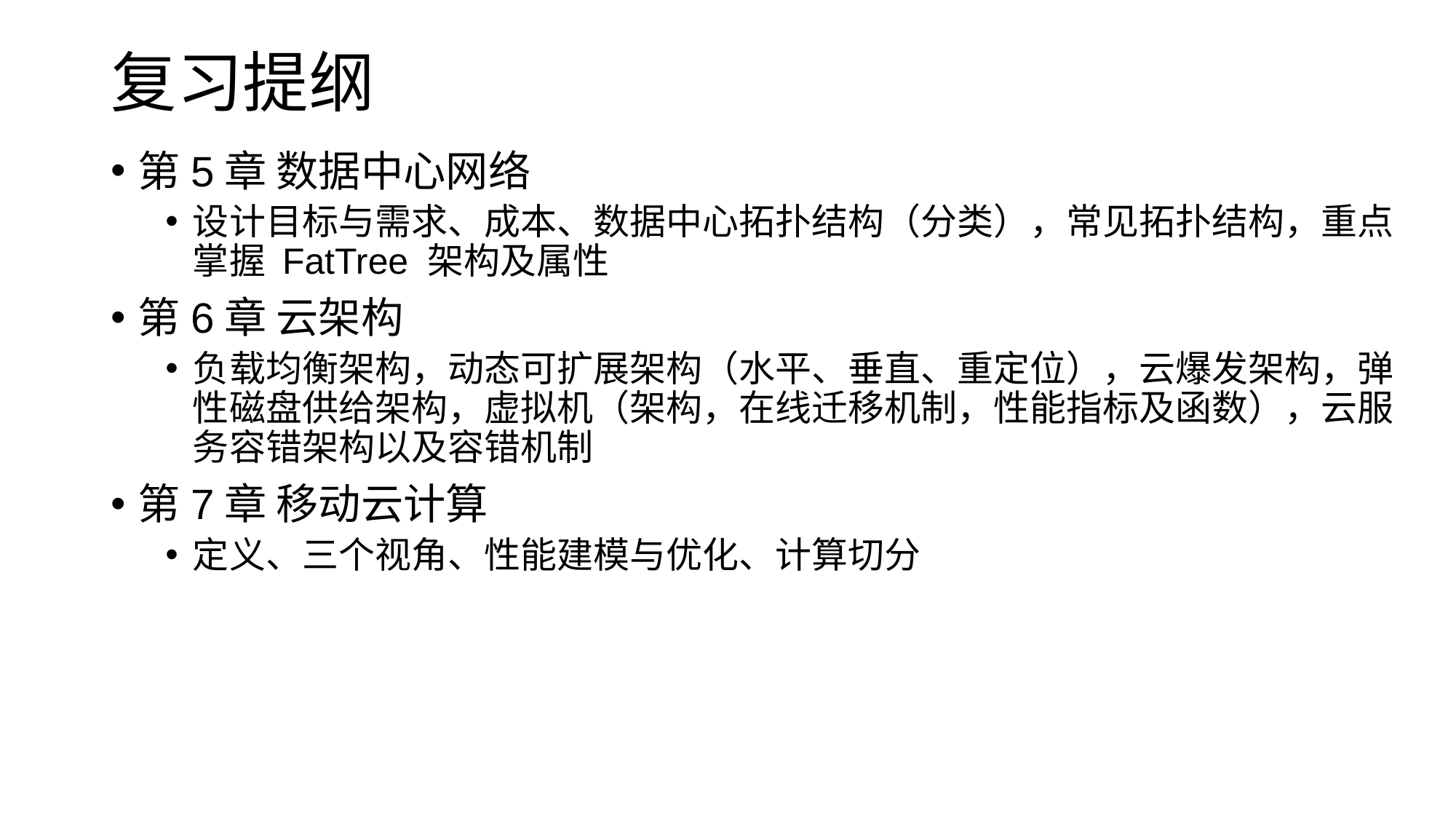

# 复习提纲
第5章 数据中心网络
设计目标与需求、成本、数据中心拓扑结构（分类），常见拓扑结构，重点掌握 FatTree 架构及属性
第6章 云架构
负载均衡架构，动态可扩展架构（水平、垂直、重定位），云爆发架构，弹性磁盘供给架构，虚拟机（架构，在线迁移机制，性能指标及函数），云服务容错架构以及容错机制
第7章 移动云计算
定义、三个视角、性能建模与优化、计算切分